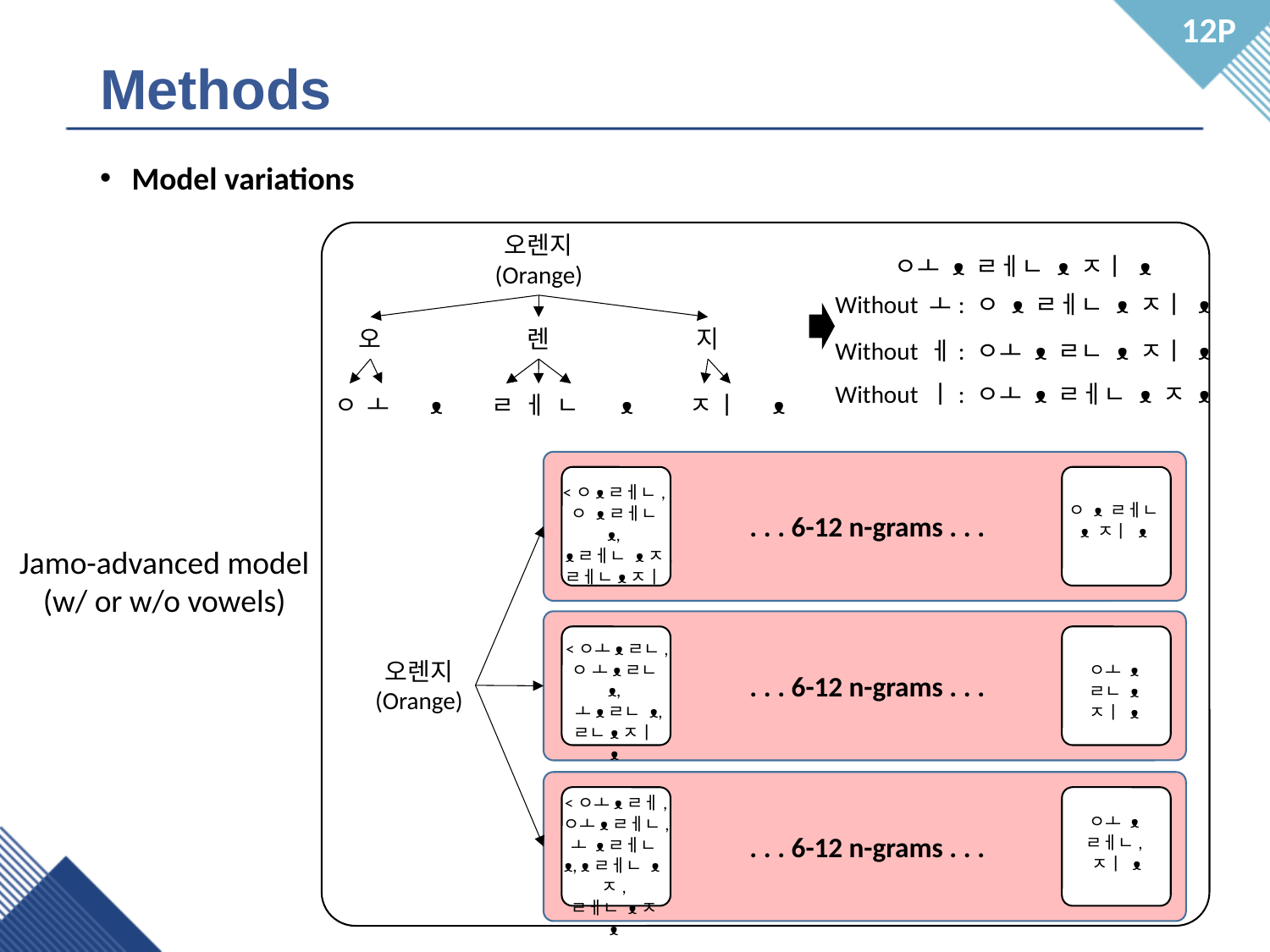

12P
# Methods
Model variations

오렌지
(Orange)
오
렌
지
ㅇ
ㅗ
ᴥ
ㄹ
ㅔ
ㄴ
ᴥ
ㅈ
ㅣ
ᴥ
ㅇㅗ ᴥ ㄹㅔㄴ ᴥ ㅈㅣ ᴥ
Without ㅗ: ㅇ ᴥ ㄹㅔㄴ ᴥ ㅈㅣ ᴥ
Without ㅔ: ㅇㅗ ᴥ ㄹㄴ ᴥ ㅈㅣ ᴥ
Without ㅣ: ㅇㅗ ᴥ ㄹㅔㄴ ᴥ ㅈ ᴥ

<ㅇᴥㄹㅔㄴ,
ㅇ ᴥㄹㅔㄴ ᴥ,
 ᴥㄹㅔㄴ ᴥㅈ,
ㄹㅔㄴᴥㅈㅣ
ㅇ ᴥ ㄹㅔㄴ ᴥ ㅈㅣ ᴥ
. . . 6-12 n-grams . . .
Jamo-advanced model
(w/ or w/o vowels)

<ㅇㅗᴥㄹㄴ,
ㅇ ㅗᴥㄹㄴ ᴥ,
 ㅗᴥㄹㄴ ᴥ,
ㄹㄴᴥㅈㅣ ᴥ
ㅇㅗ ᴥ ㄹㄴ ᴥ ㅈㅣ ᴥ
오렌지
(Orange)
. . . 6-12 n-grams . . .

<ㅇㅗᴥㄹㅔ,
ㅇㅗᴥㄹㅔㄴ,
ㅗ ᴥㄹㅔㄴ ᴥ, ᴥㄹㅔㄴ ᴥㅈ,
ㄹㅔㄴ ᴥㅈ ᴥ

ㅇㅗ ᴥㄹㅔㄴ,ㅈㅣ ᴥ
. . . 6-12 n-grams . . .